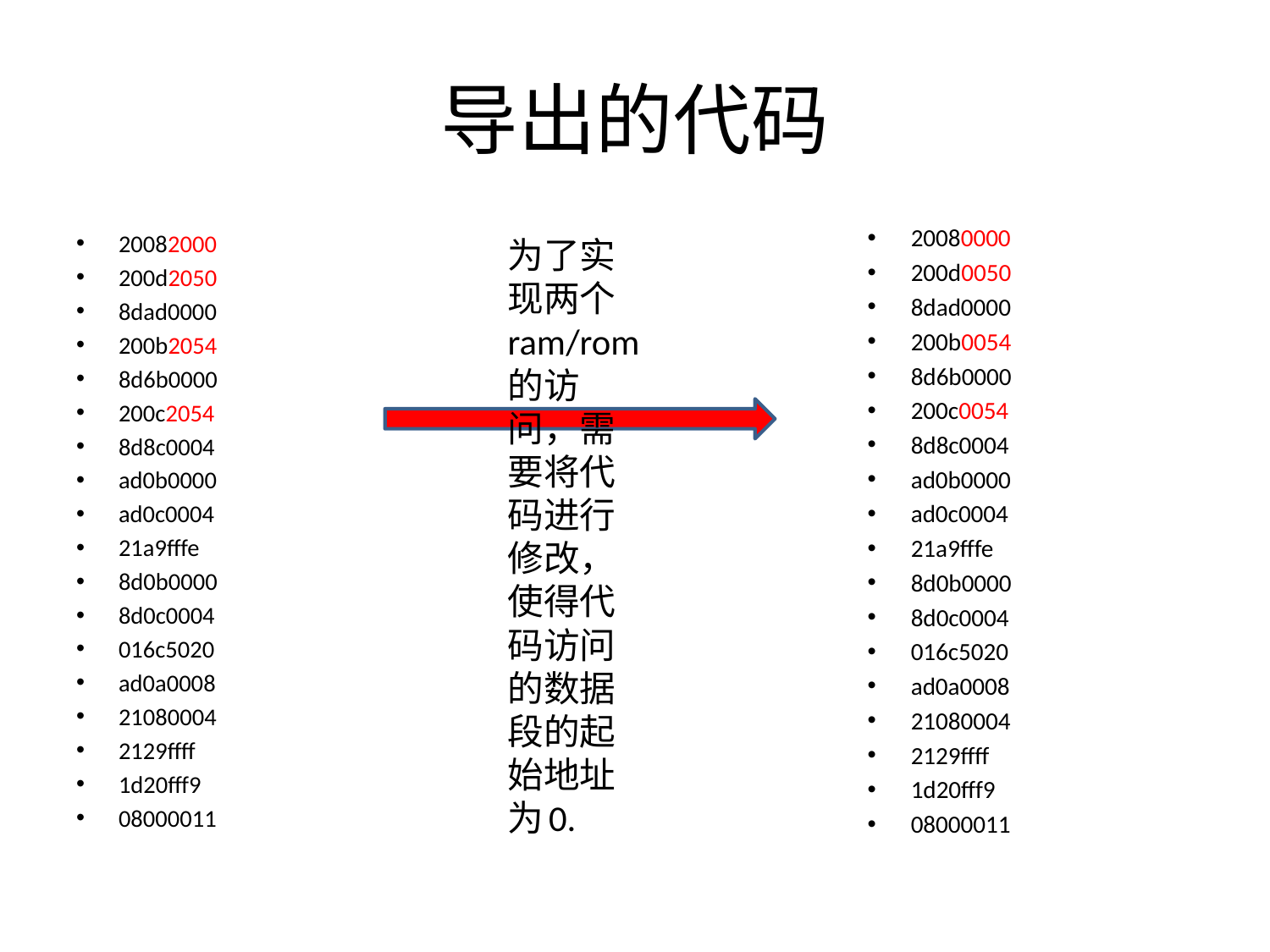

# 导出的代码
20080000
200d0050
8dad0000
200b0054
8d6b0000
200c0054
8d8c0004
ad0b0000
ad0c0004
21a9fffe
8d0b0000
8d0c0004
016c5020
ad0a0008
21080004
2129ffff
1d20fff9
08000011

20082000
200d2050
8dad0000
200b2054
8d6b0000
200c2054
8d8c0004
ad0b0000
ad0c0004
21a9fffe
8d0b0000
8d0c0004
016c5020
ad0a0008
21080004
2129ffff
1d20fff9
08000011

为了实现两个ram/rom的访问，需要将代码进行修改，使得代码访问的数据段的起始地址为0.